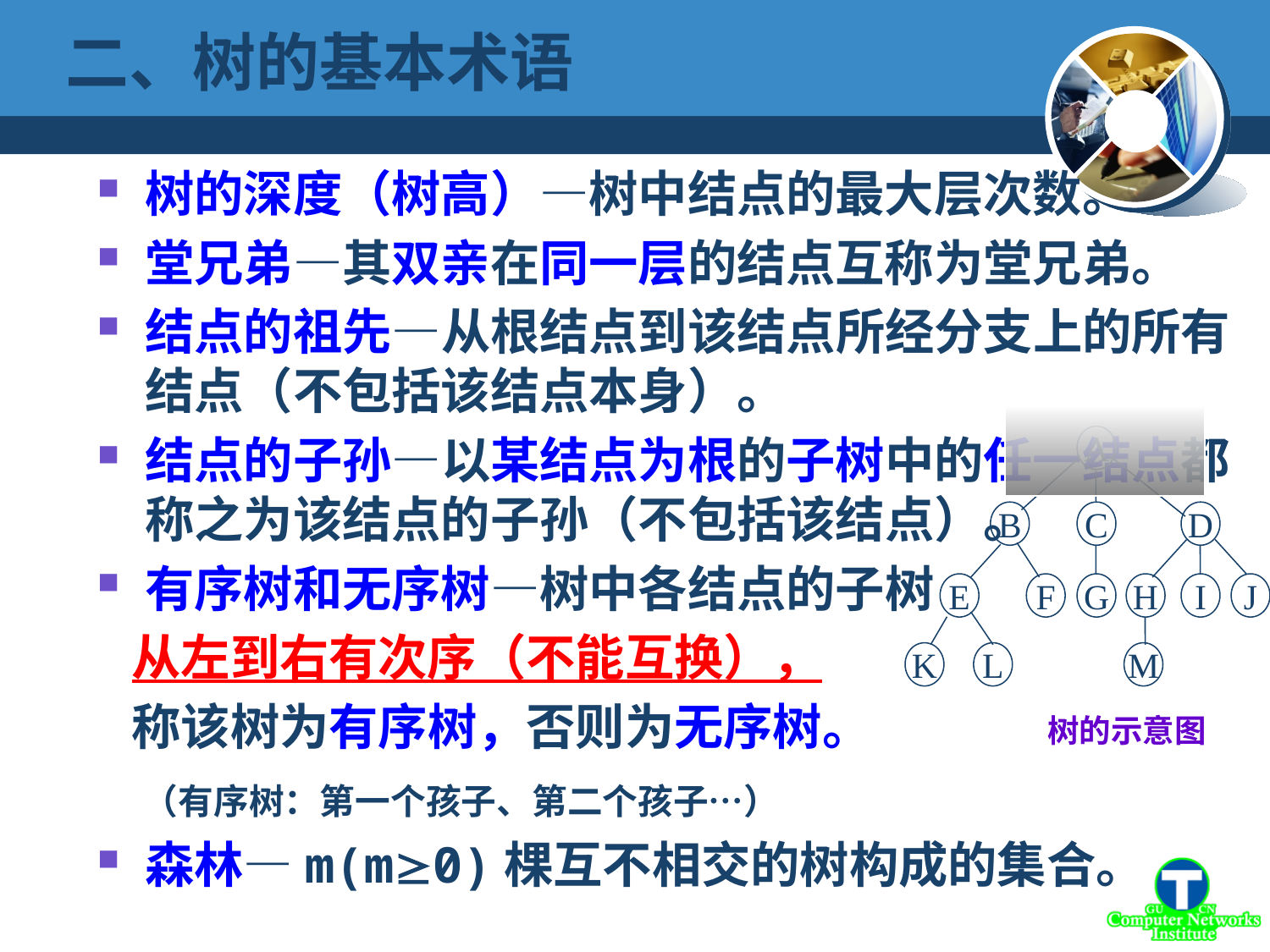

# 二、树的基本术语
树的深度（树高）—树中结点的最大层次数。
堂兄弟—其双亲在同一层的结点互称为堂兄弟。
结点的祖先—从根结点到该结点所经分支上的所有结点（不包括该结点本身）。
结点的子孙—以某结点为根的子树中的任一结点都称之为该结点的子孙（不包括该结点）。
有序树和无序树—树中各结点的子树
  从左到右有次序（不能互换），
  称该树为有序树，否则为无序树。
   （有序树：第一个孩子、第二个孩子…）
森林—m(m≥0)棵互不相交的树构成的集合。

A

B
C
D

E
F
G
H
I
J

K
L
M
树的示意图
8